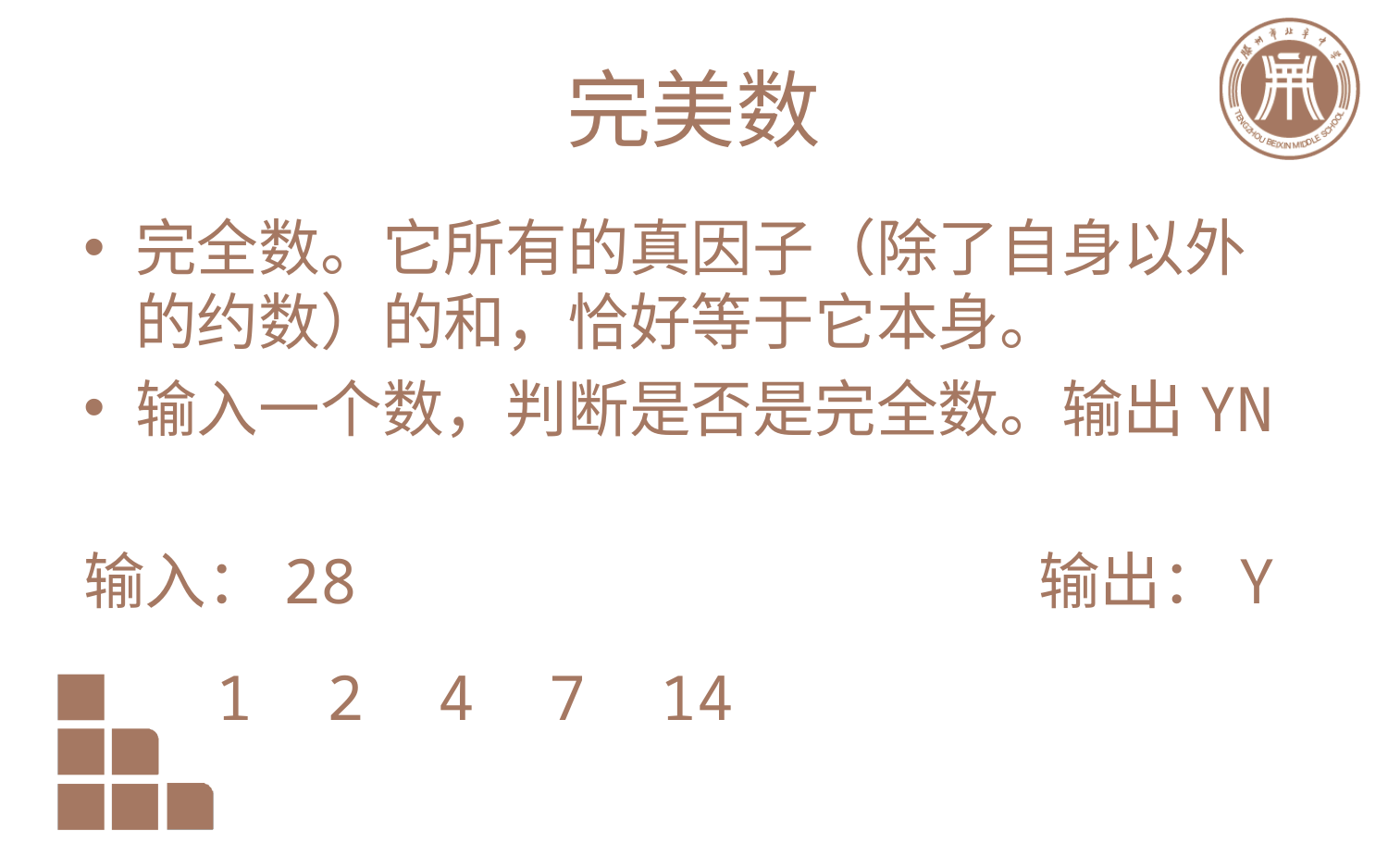

# 完美数
完全数。它所有的真因子（除了自身以外的约数）的和，恰好等于它本身。
输入一个数，判断是否是完全数。输出YN

输入：28                  输出：Y

1  2  4  7  14